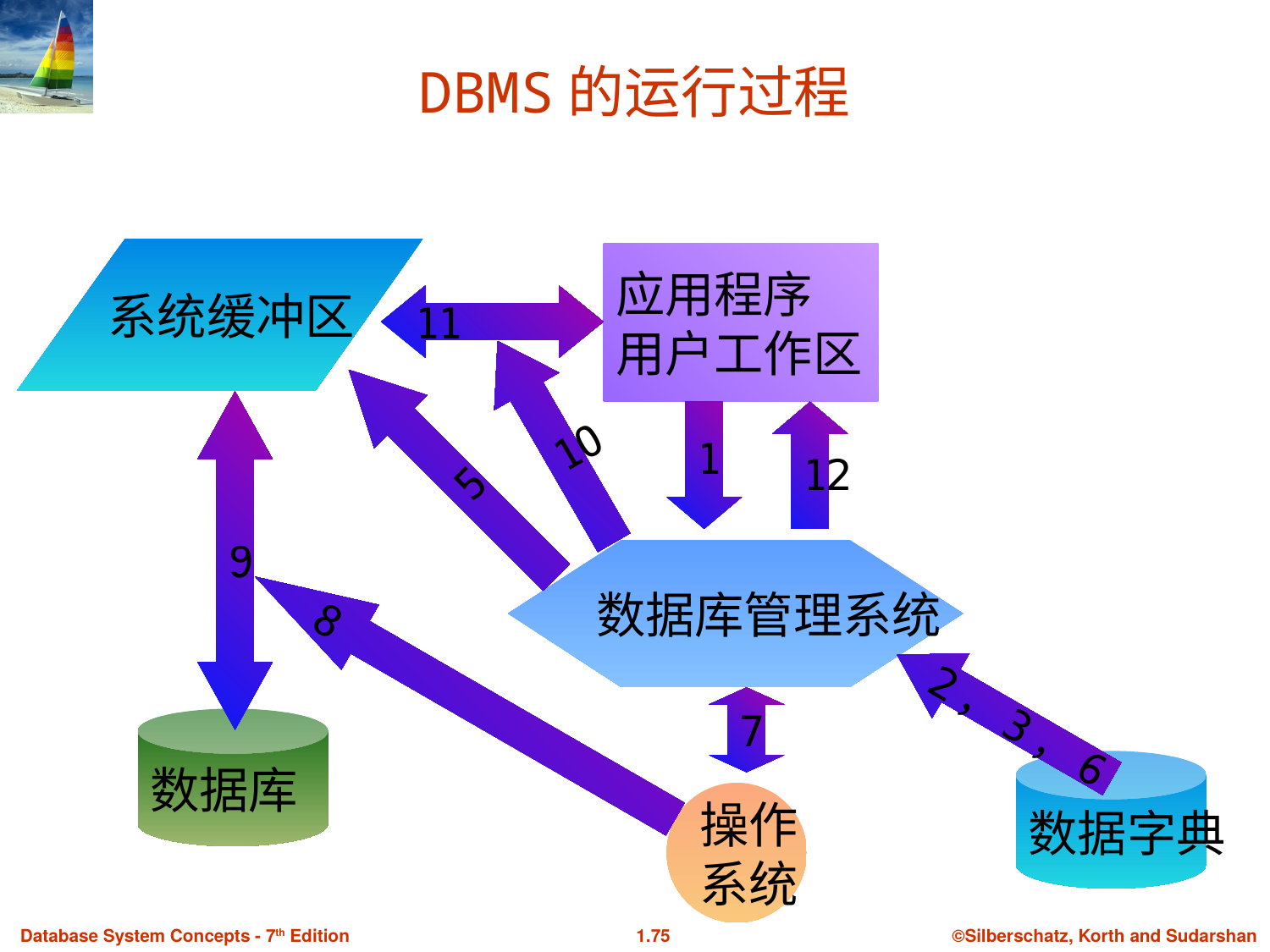

# DBMS的运行过程
系统缓冲区
应用程序
用户工作区
11
10
5
9
1
12
8
数据库管理系统
2，3，6
7
数据库
数据字典
操作
系统